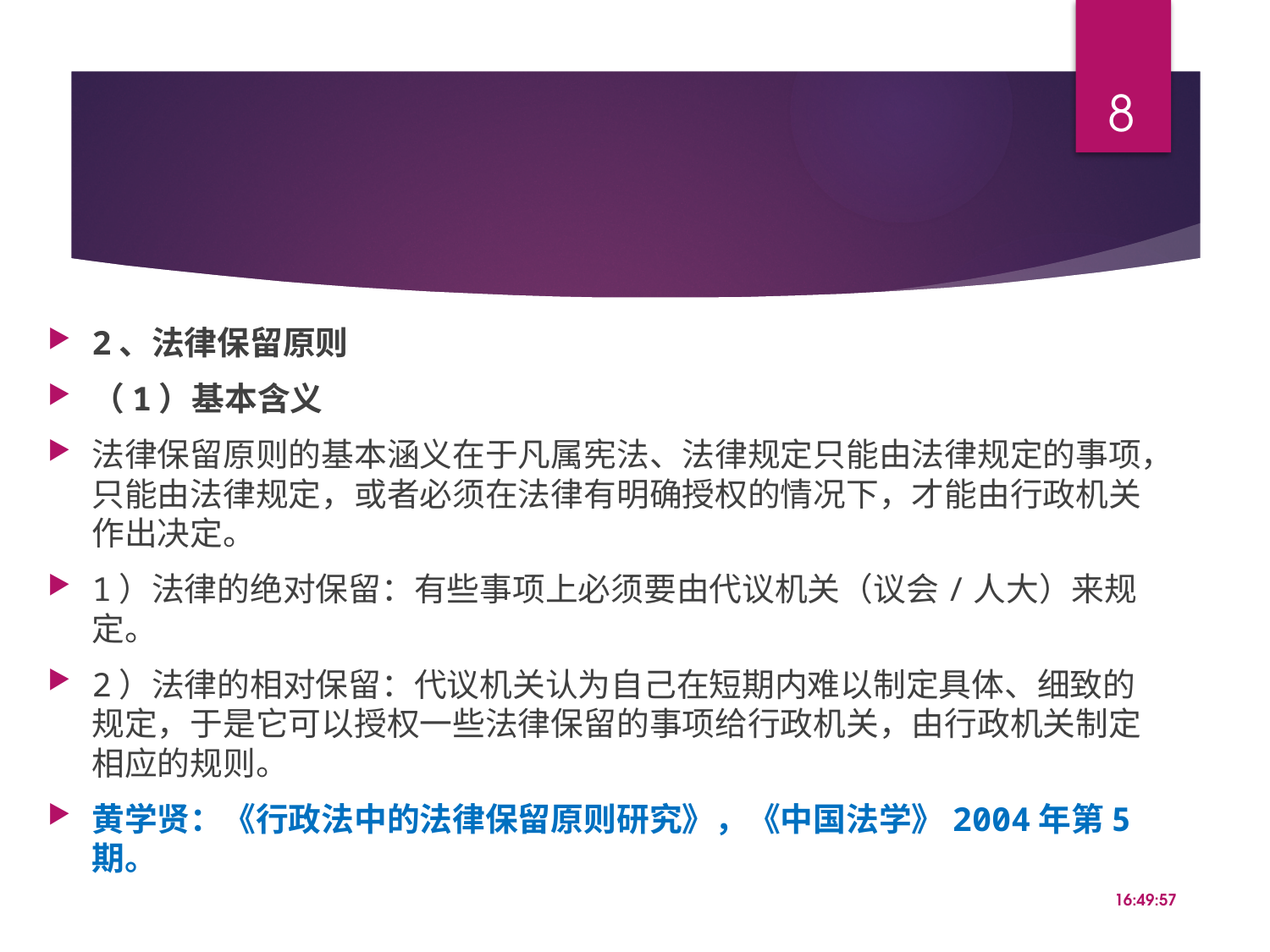

8
#
2、法律保留原则
（1）基本含义
法律保留原则的基本涵义在于凡属宪法、法律规定只能由法律规定的事项，只能由法律规定，或者必须在法律有明确授权的情况下，才能由行政机关作出决定。
1）法律的绝对保留：有些事项上必须要由代议机关（议会/人大）来规定。
2）法律的相对保留：代议机关认为自己在短期内难以制定具体、细致的规定，于是它可以授权一些法律保留的事项给行政机关，由行政机关制定相应的规则。
黄学贤：《行政法中的法律保留原则研究》，《中国法学》2004年第5期。

16:49:57